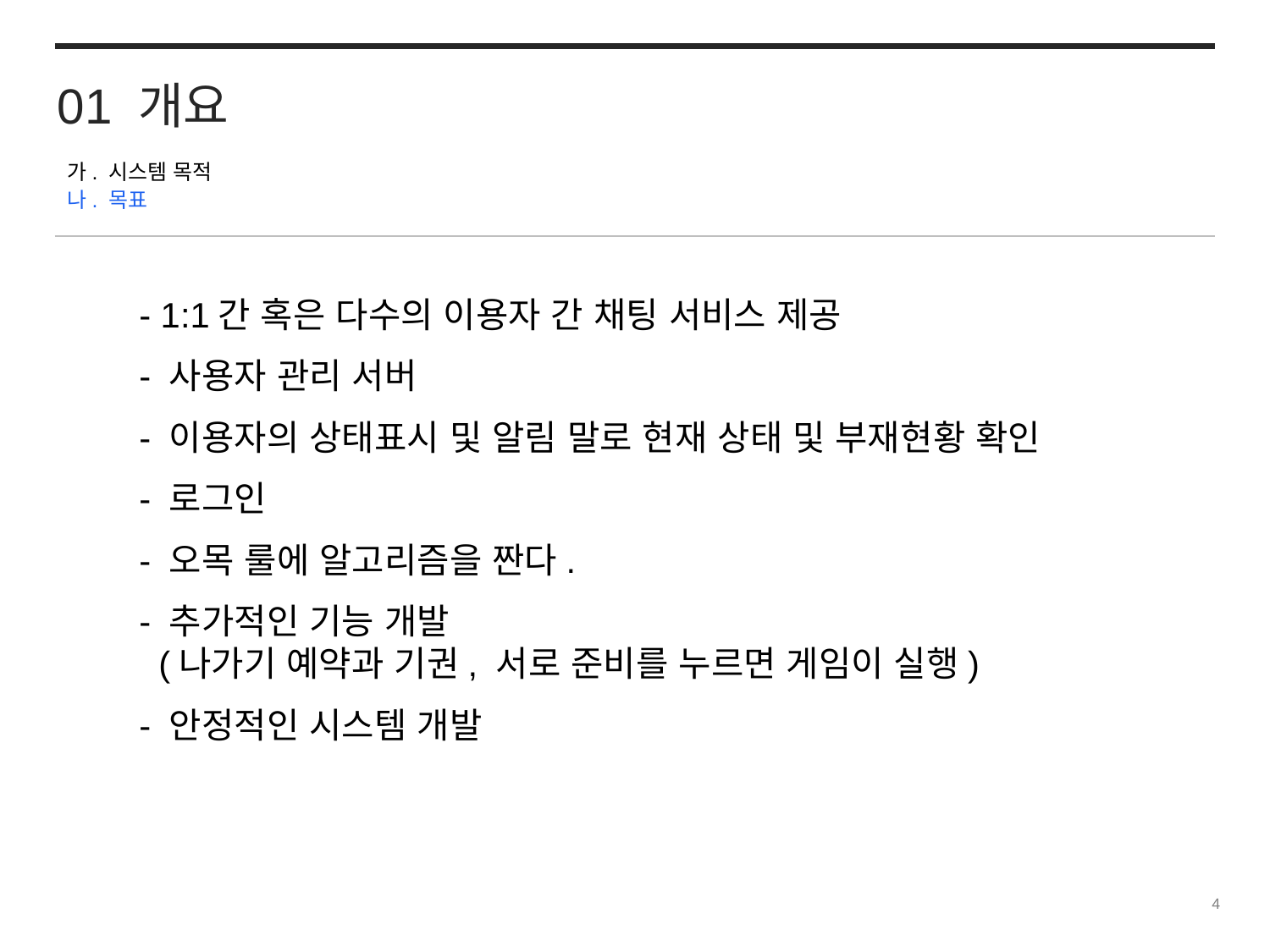

01 개요
가. 시스템 목적
나. 목표
	- 1:1간 혹은 다수의 이용자 간 채팅 서비스 제공

	- 사용자 관리 서버

	- 이용자의 상태표시 및 알림 말로 현재 상태 및 부재현황 확인

	- 로그인

	- 오목 룰에 알고리즘을 짠다.

	- 추가적인 기능 개발
	  (나가기 예약과 기권, 서로 준비를 누르면 게임이 실행)

	- 안정적인 시스템 개발